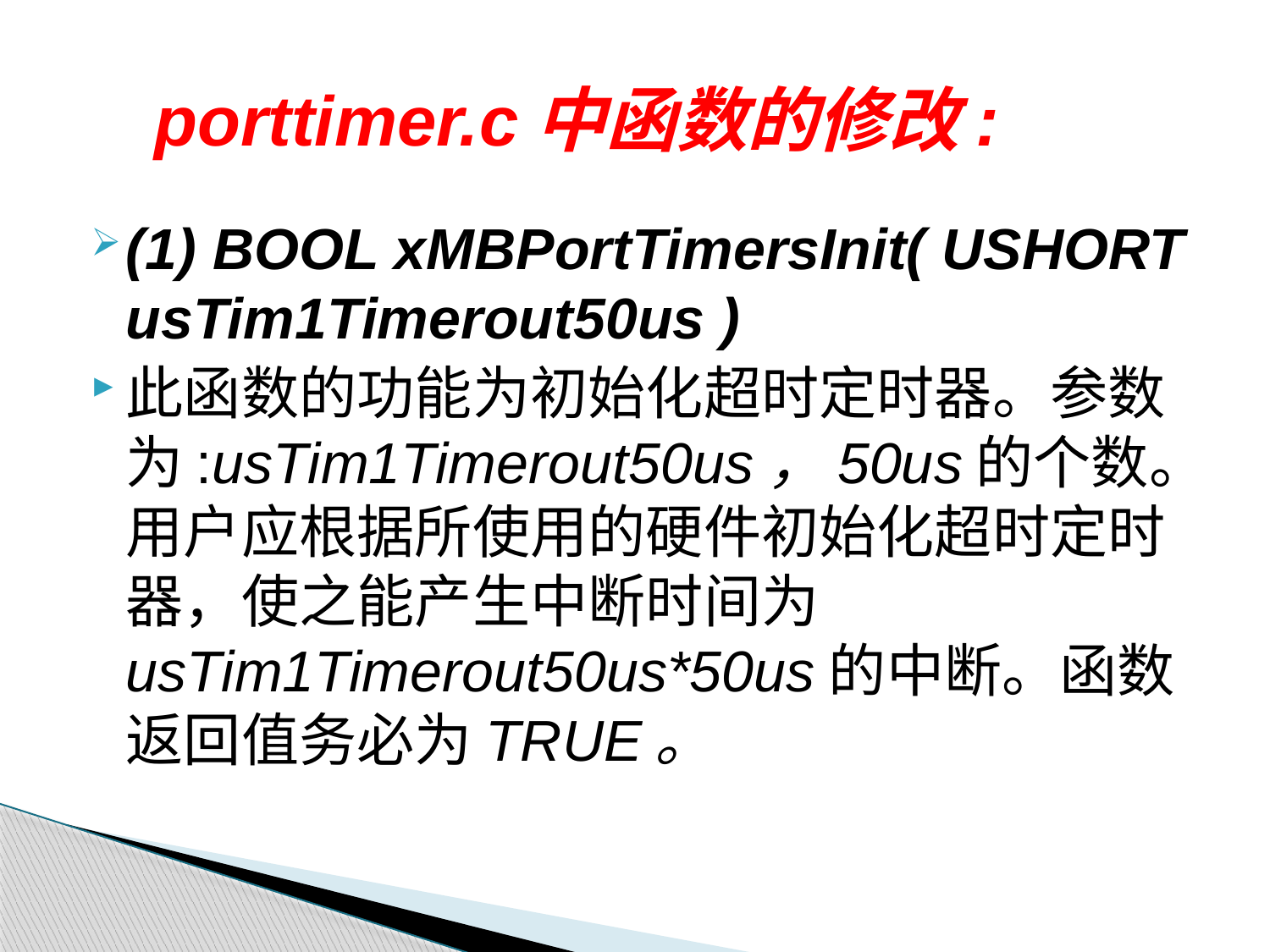

# porttimer.c中函数的修改:
(1) BOOL xMBPortTimersInit( USHORT usTim1Timerout50us )
此函数的功能为初始化超时定时器。参数为:usTim1Timerout50us，50us的个数。用户应根据所使用的硬件初始化超时定时器，使之能产生中断时间为usTim1Timerout50us*50us的中断。函数返回值务必为TRUE。